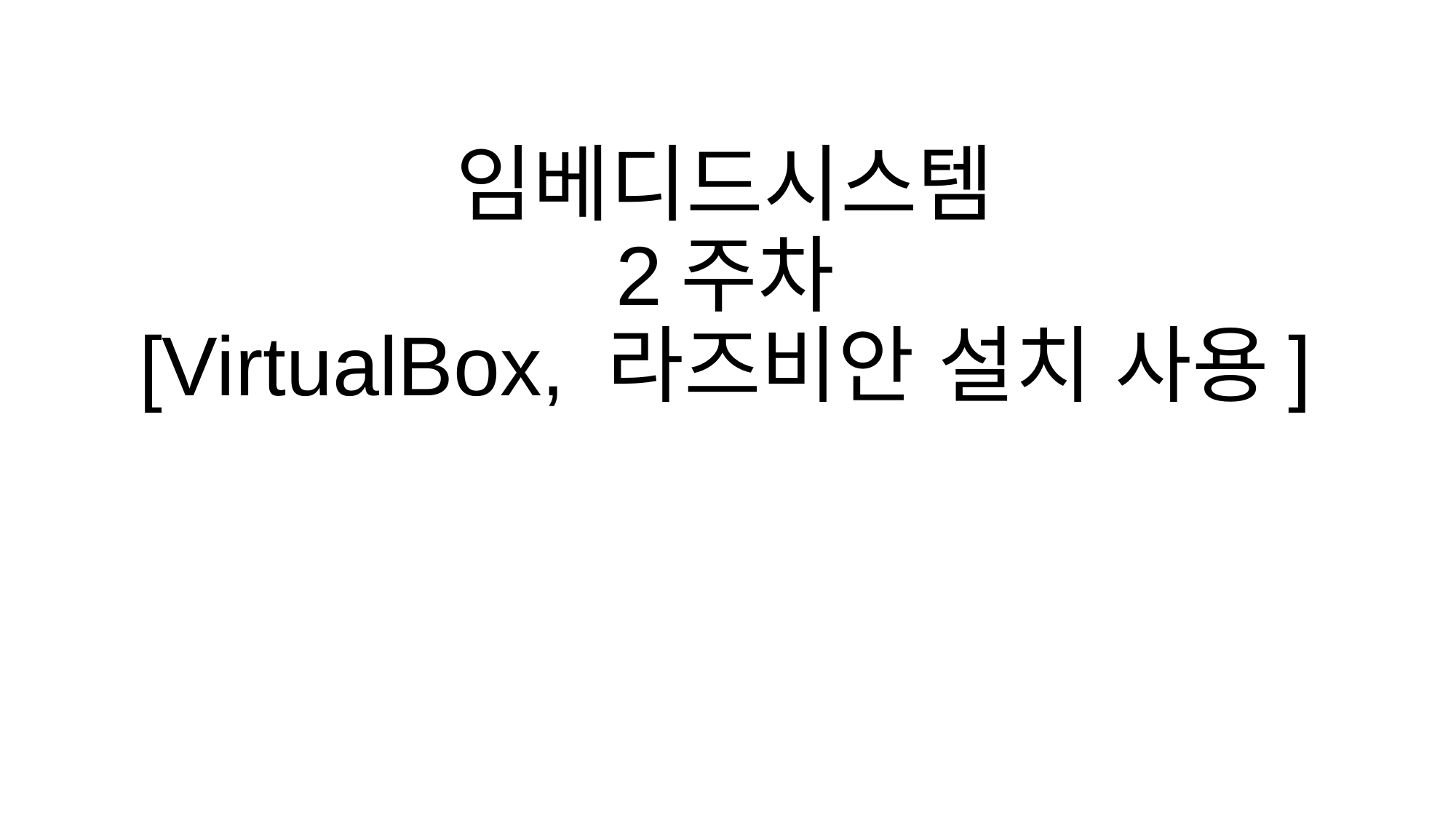

# 임베디드시스템 2주차 [VirtualBox, 라즈비안 설치 사용]